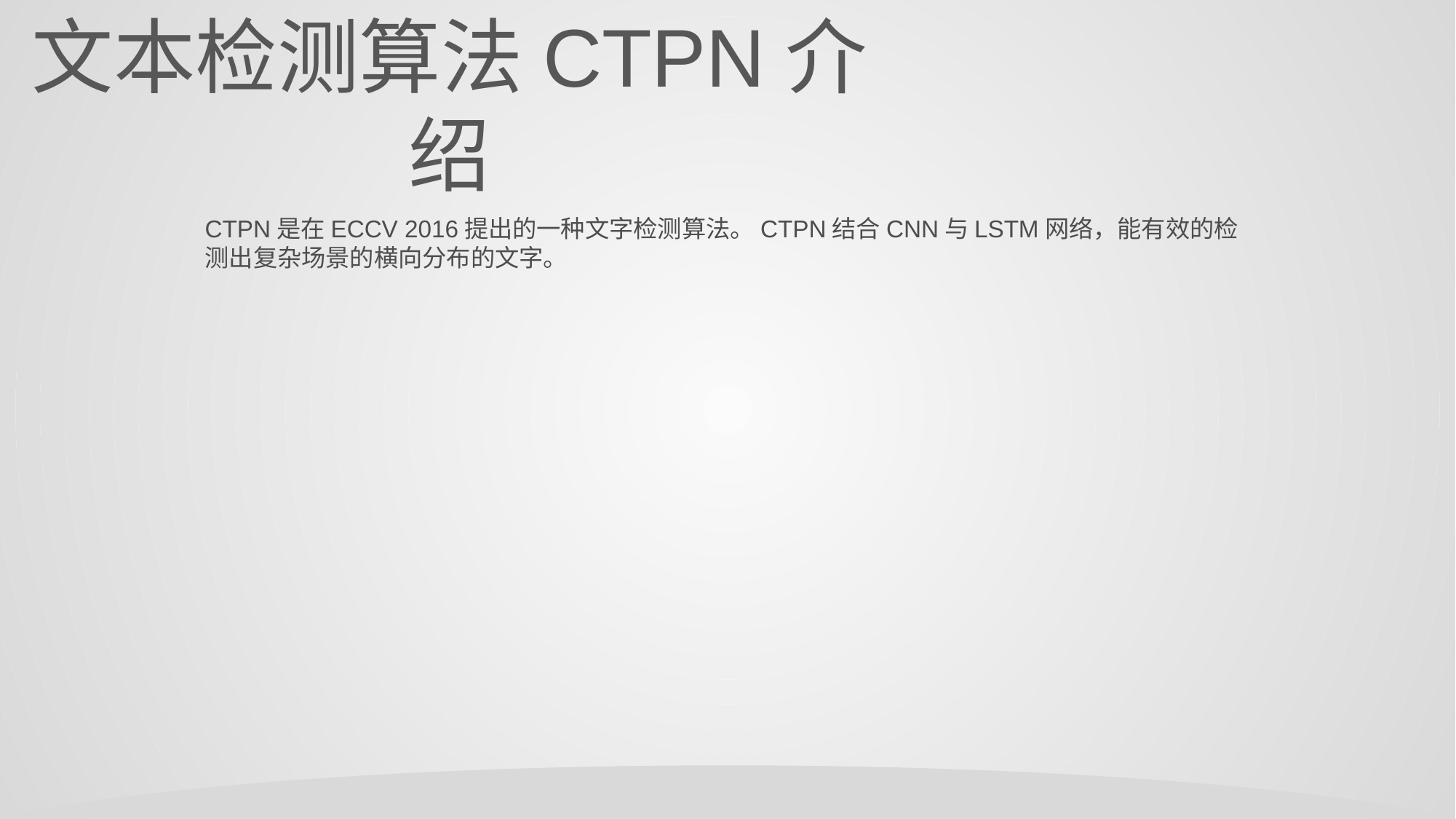

文本检测算法CTPN介绍
CTPN是在ECCV 2016提出的一种文字检测算法。CTPN结合CNN与LSTM网络，能有效的检测出复杂场景的横向分布的文字。